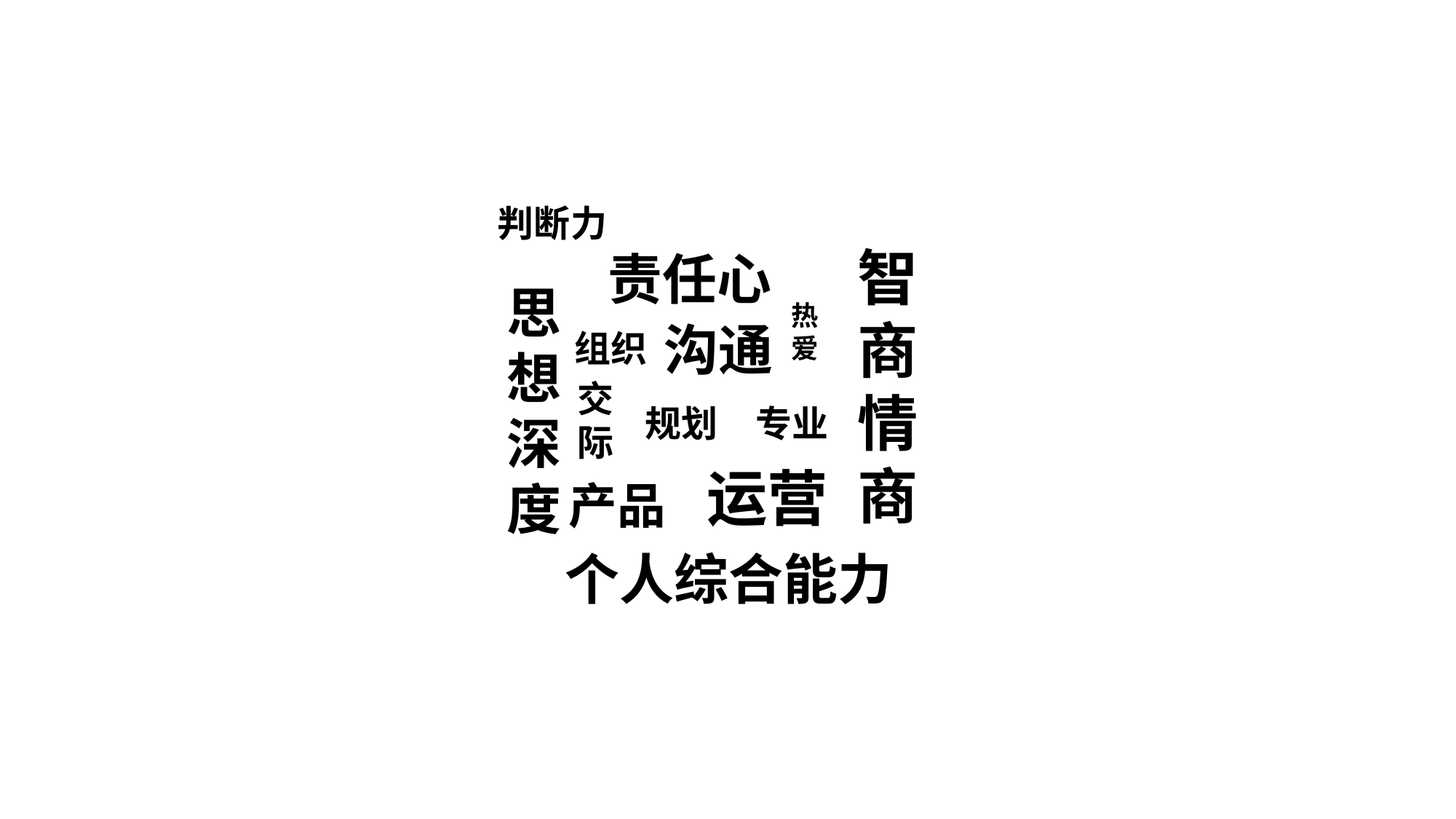

判断力
智商情商
责任心
思想深度
热
爱
沟通
组织
交
际
专业
规划
运营
产品
个人综合能力